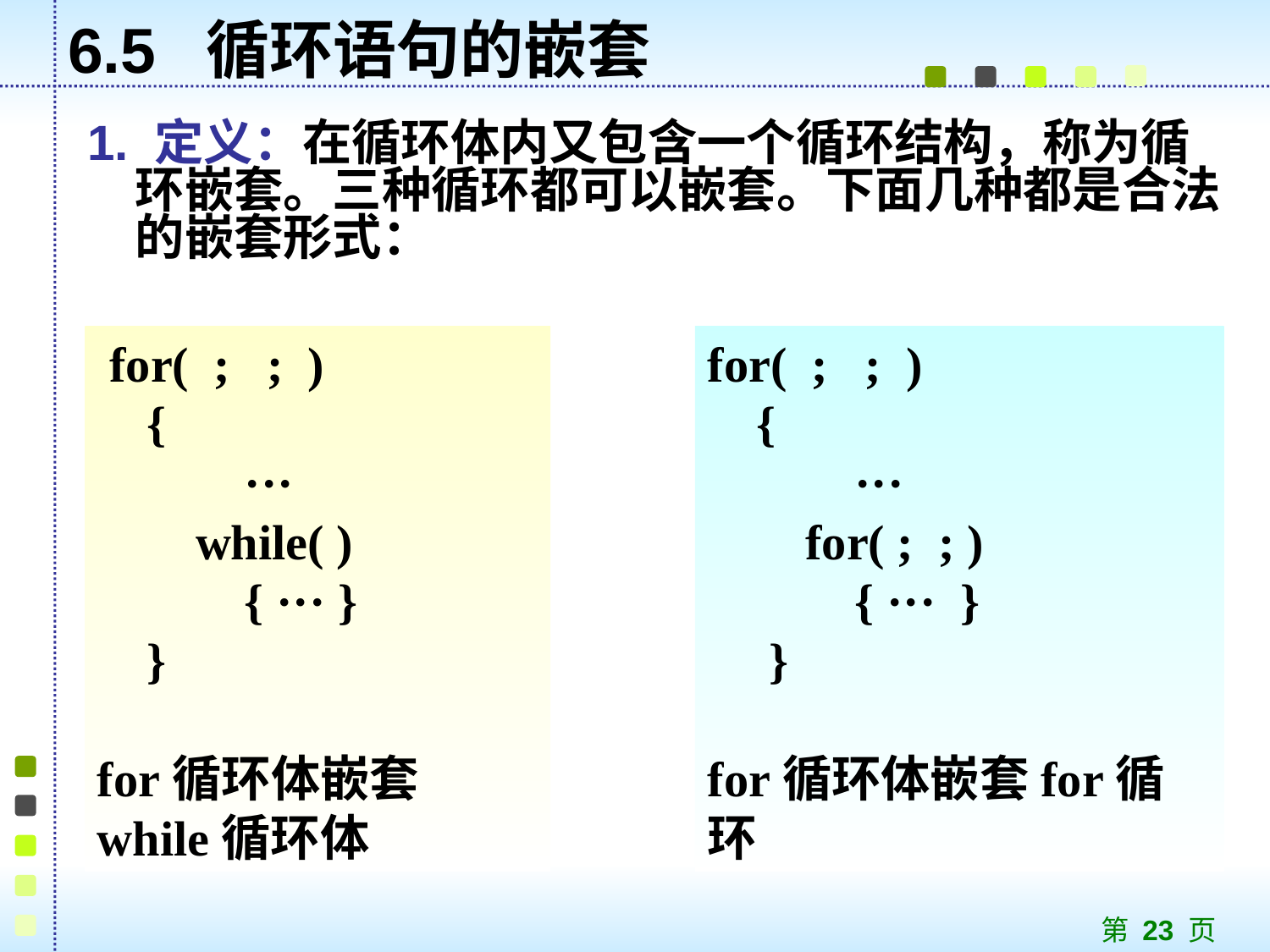

# 6.5  循环语句的嵌套
1. 定义：在循环体内又包含一个循环结构，称为循环嵌套。三种循环都可以嵌套。下面几种都是合法的嵌套形式：
 for(  ;   ;  )
    {
            ···
        while( )
            { ··· }
    }

for循环体嵌套while循环体
for(  ;   ;  )
    {
            ···
        for( ;  ; )
            { ···  }
     }

for循环体嵌套for循环
第 23 页